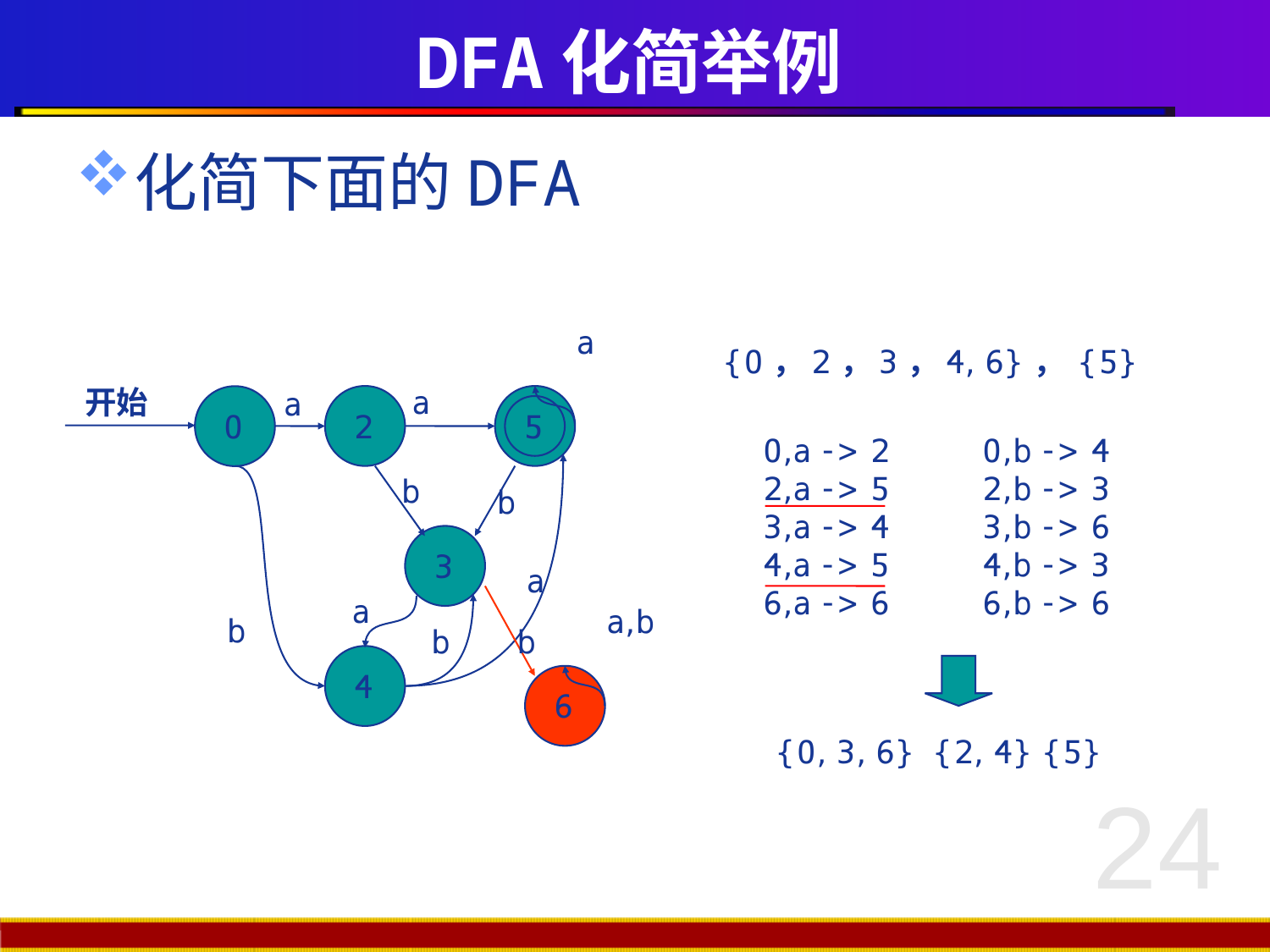

# DFA化简举例
化简下面的DFA
a
{0，2，3，4, 6}， {5}
开始
a
a
2

0
5
0,a -> 2
2,a -> 5
3,a -> 4
4,a -> 5
6,a -> 6
0,b -> 4
2,b -> 3
3,b -> 6
4,b -> 3
6,b -> 6

b

b

3
a
a

a,b
b
b
b
4

6
{0, 3, 6}  {2, 4} {5}
24